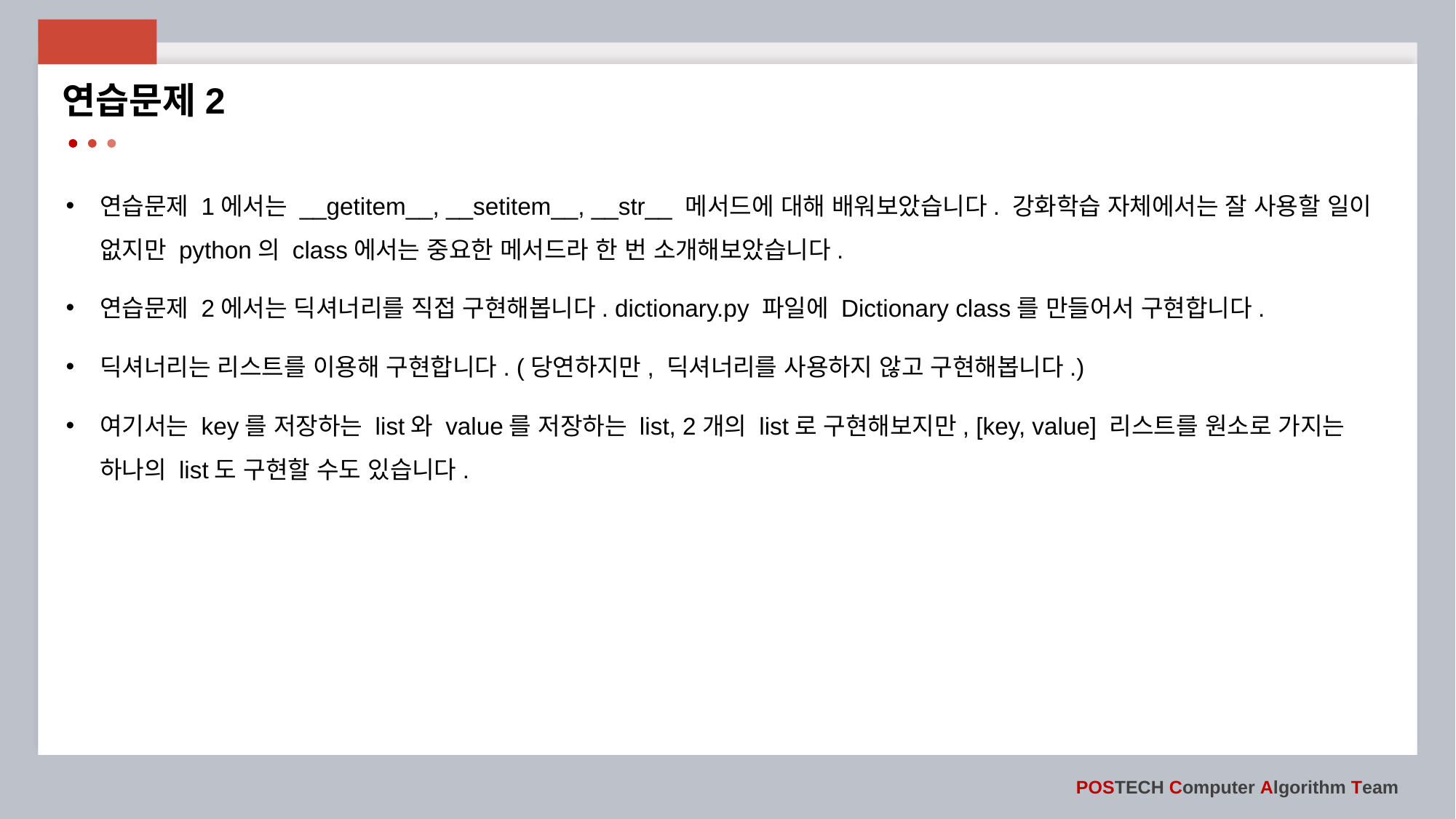

연습문제2
연습문제 1에서는 __getitem__, __setitem__, __str__ 메서드에 대해 배워보았습니다. 강화학습 자체에서는 잘 사용할 일이 없지만 python의 class에서는 중요한 메서드라 한 번 소개해보았습니다.
연습문제 2에서는 딕셔너리를 직접 구현해봅니다. dictionary.py 파일에 Dictionary class를 만들어서 구현합니다.
딕셔너리는 리스트를 이용해 구현합니다. (당연하지만, 딕셔너리를 사용하지 않고 구현해봅니다.)
여기서는 key를 저장하는 list와 value를 저장하는 list, 2개의 list로 구현해보지만, [key, value] 리스트를 원소로 가지는 하나의 list도 구현할 수도 있습니다.